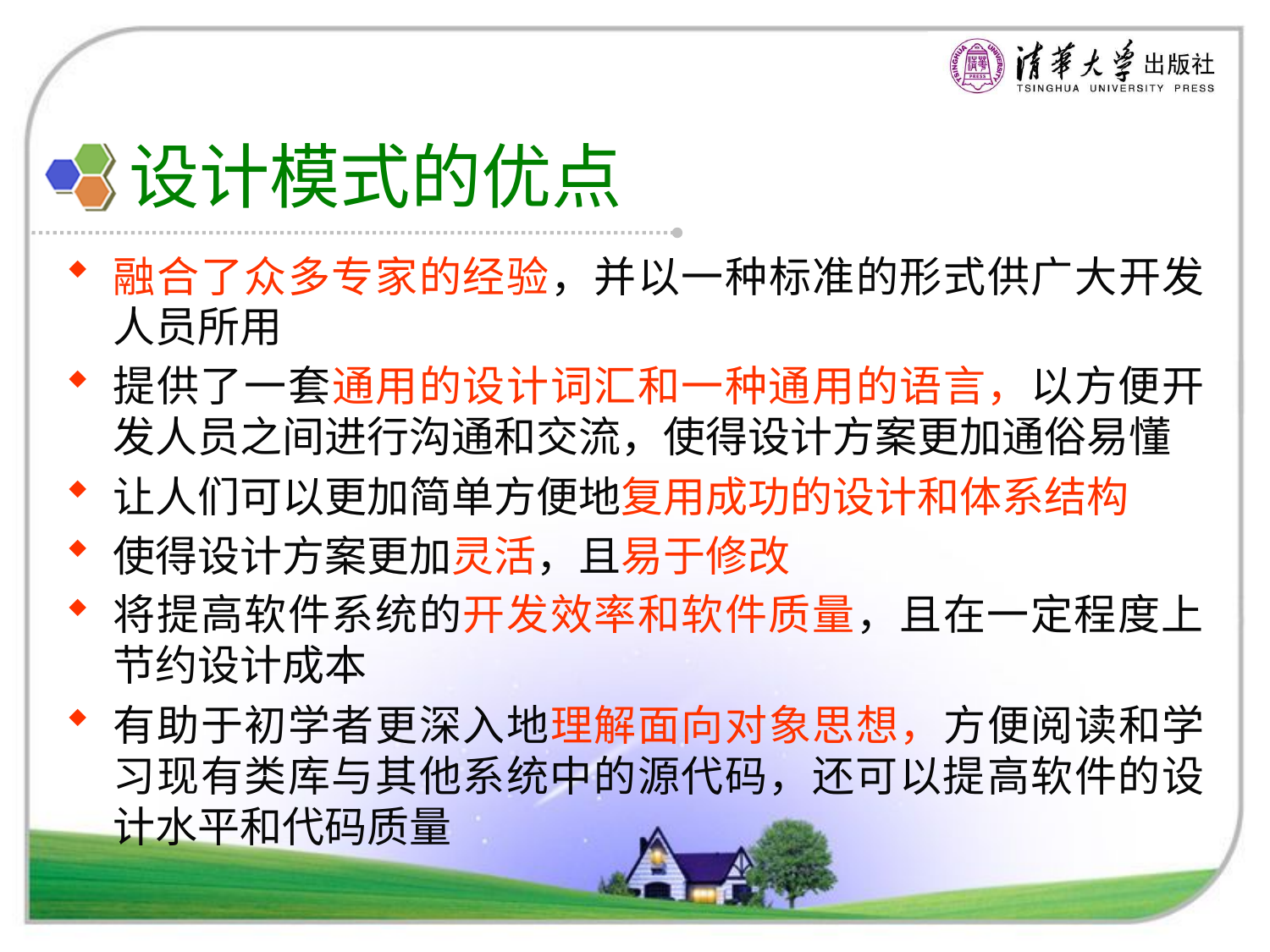

# 设计模式的优点
融合了众多专家的经验，并以一种标准的形式供广大开发人员所用
提供了一套通用的设计词汇和一种通用的语言，以方便开发人员之间进行沟通和交流，使得设计方案更加通俗易懂
让人们可以更加简单方便地复用成功的设计和体系结构
使得设计方案更加灵活，且易于修改
将提高软件系统的开发效率和软件质量，且在一定程度上节约设计成本
有助于初学者更深入地理解面向对象思想，方便阅读和学习现有类库与其他系统中的源代码，还可以提高软件的设计水平和代码质量